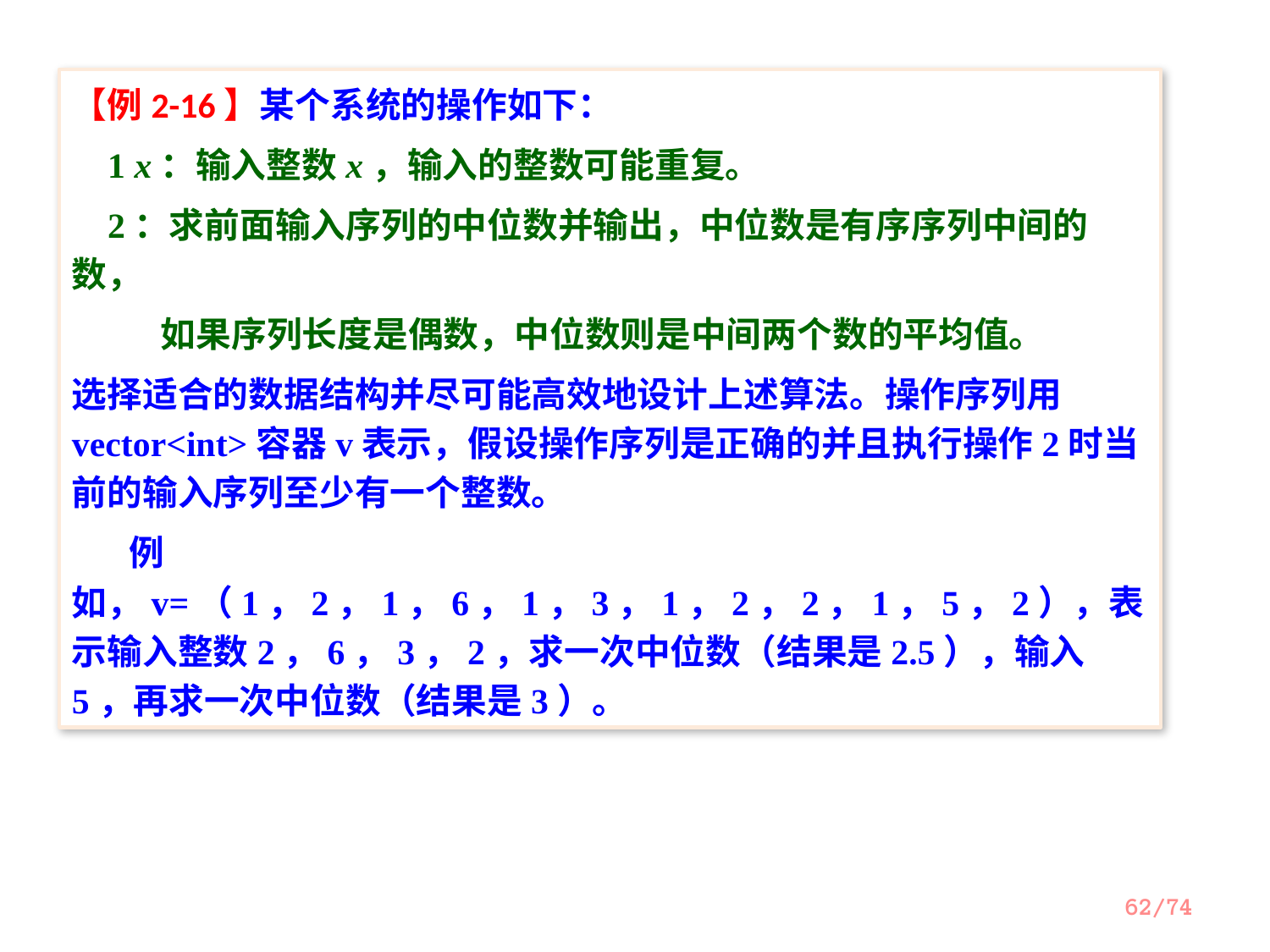

【例2-16】某个系统的操作如下：
    1 x：输入整数x，输入的整数可能重复。
    2：求前面输入序列的中位数并输出，中位数是有序序列中间的数，
          如果序列长度是偶数，中位数则是中间两个数的平均值。
选择适合的数据结构并尽可能高效地设计上述算法。操作序列用vector<int>容器v表示，假设操作序列是正确的并且执行操作2时当前的输入序列至少有一个整数。
      例如，v=（1，2，1，6，1，3，1，2，2，1，5，2），表示输入整数2，6，3，2，求一次中位数（结果是2.5），输入5，再求一次中位数（结果是3）。
62/74